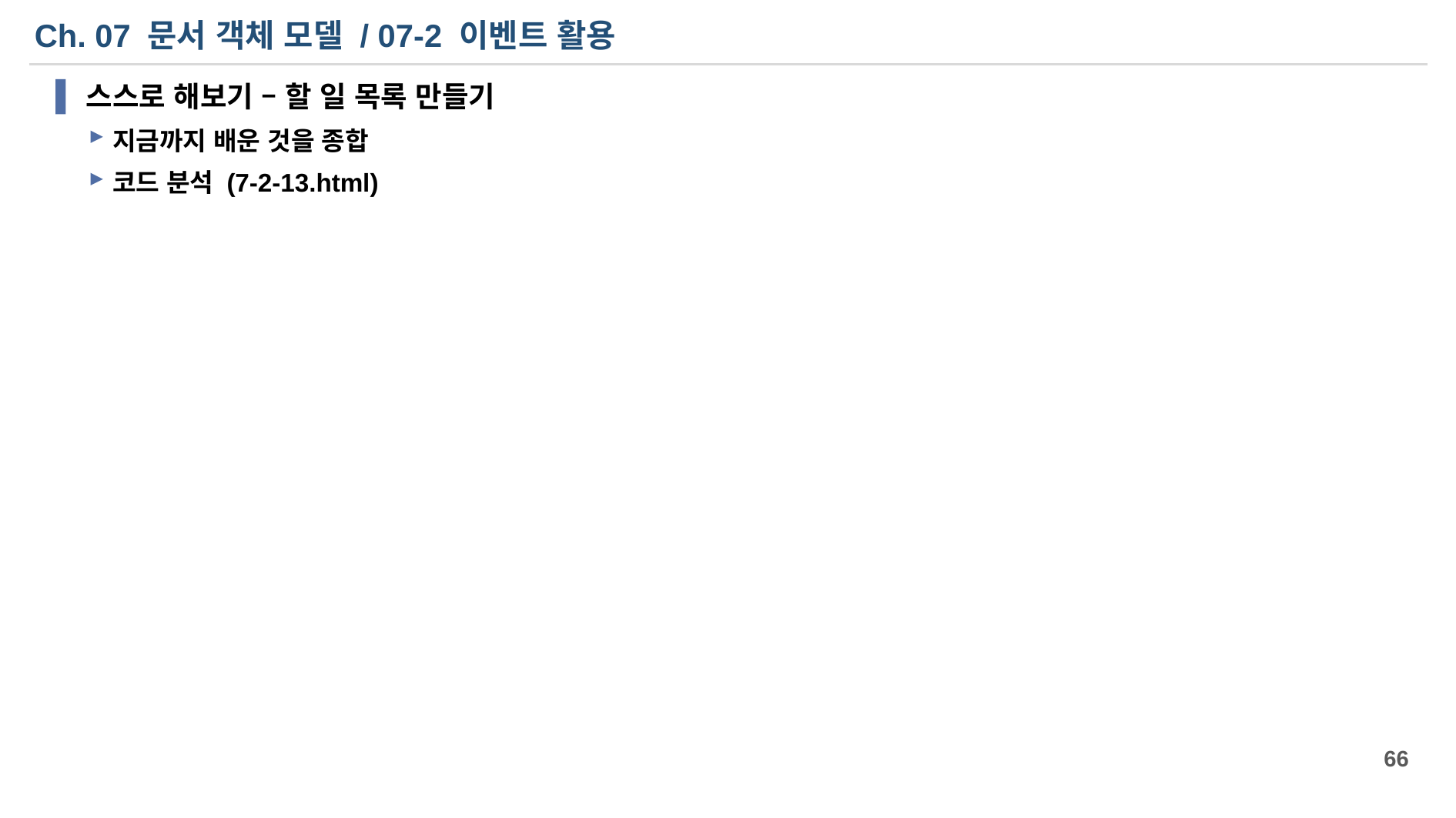

# Ch. 07 문서 객체 모델 / 07-2 이벤트 활용
스스로 해보기 – 할 일 목록 만들기
지금까지 배운 것을 종합
코드 분석 (7-2-13.html)

66